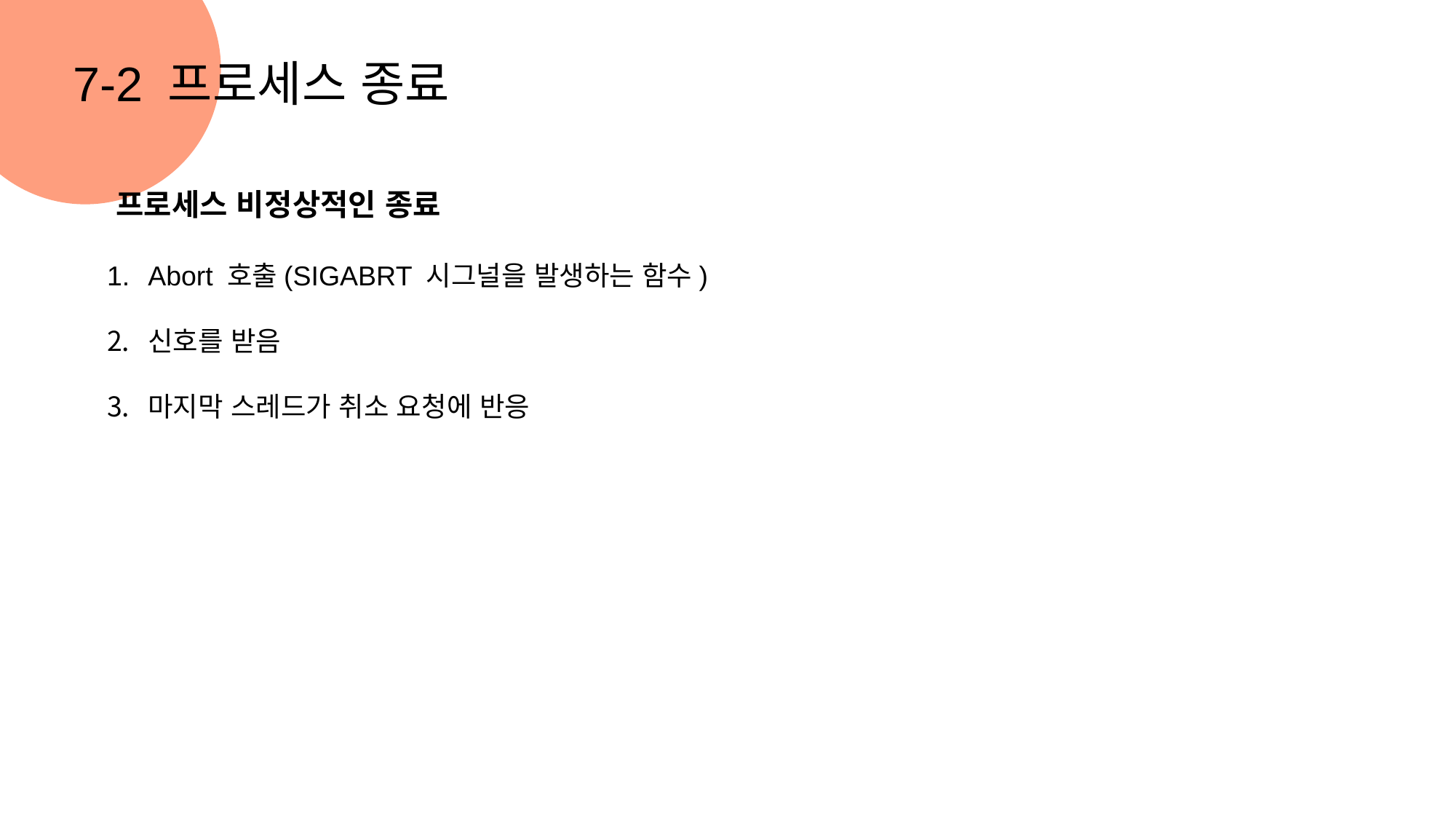

7-2 프로세스 종료
프로세스 비정상적인 종료
Abort 호출(SIGABRT 시그널을 발생하는 함수)

신호를 받음

마지막 스레드가 취소 요청에 반응
설명
구조체 멤버